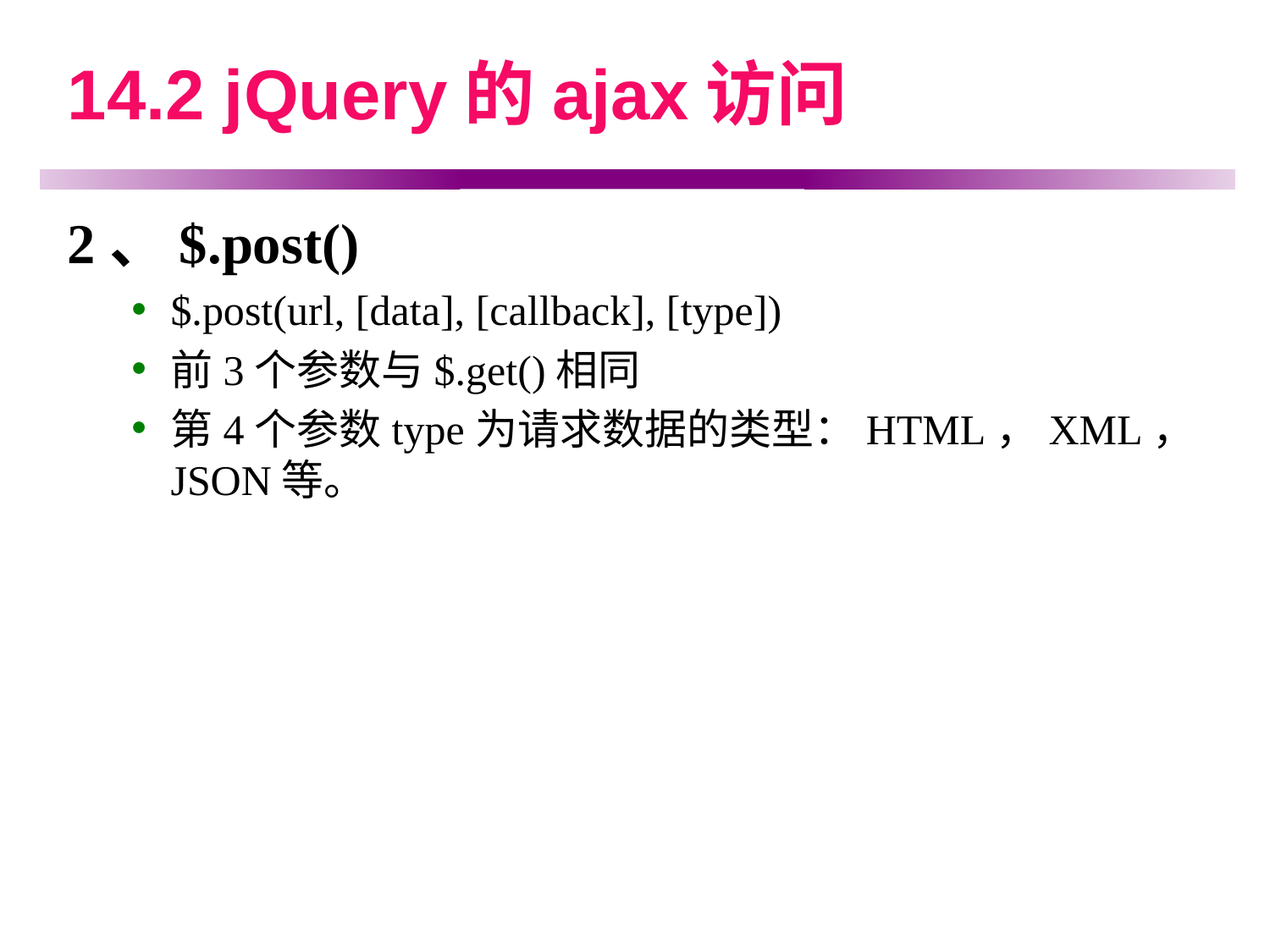

# 14.2 jQuery的ajax访问
2、$.post()
$.post(url, [data], [callback], [type])
前3个参数与$.get()相同
第4个参数type为请求数据的类型：HTML，XML，JSON等。